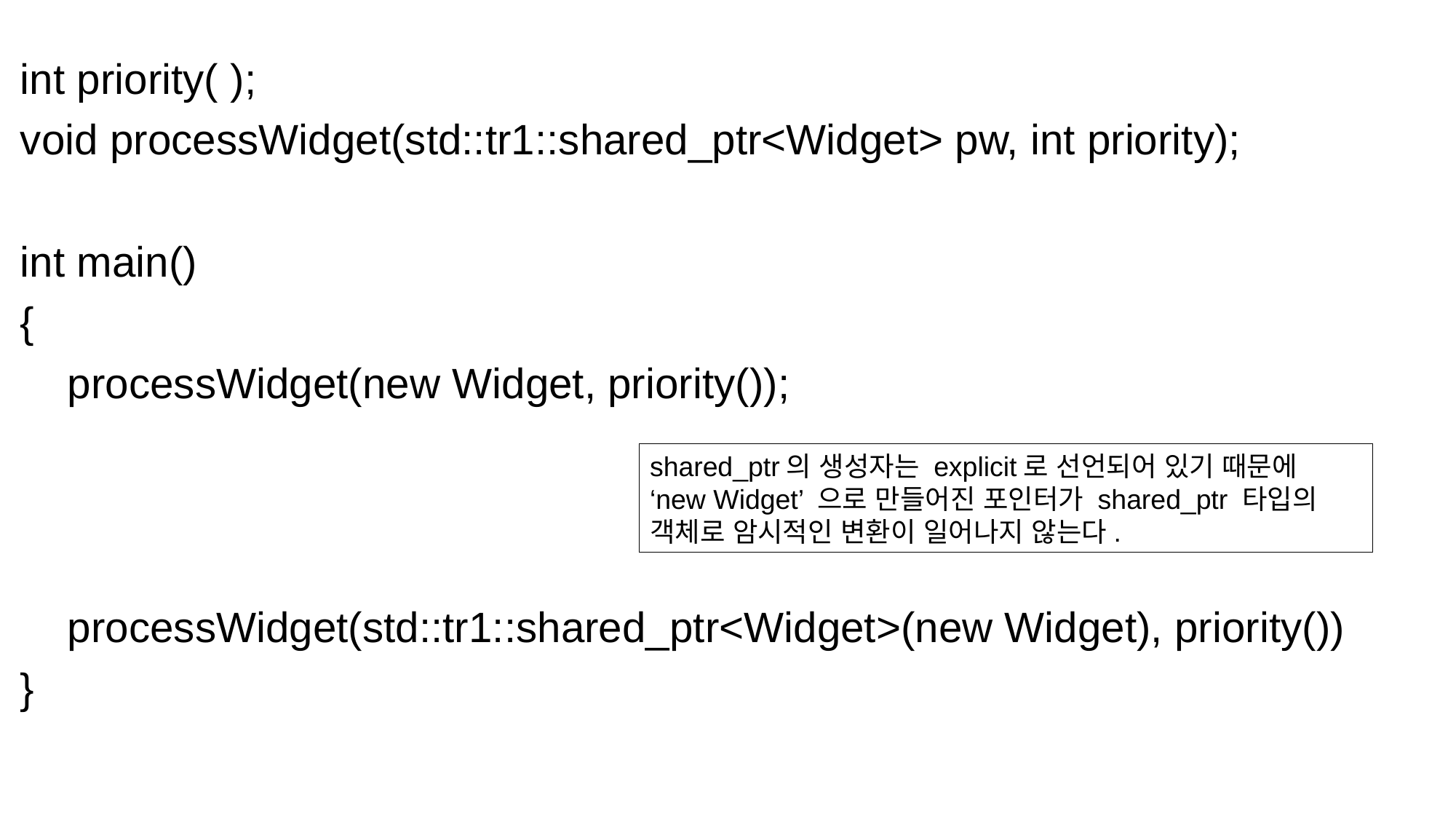

int priority( );
void processWidget(std::tr1::shared_ptr<Widget> pw, int priority);

int main()
{
    processWidget(new Widget, priority());

    processWidget(std::tr1::shared_ptr<Widget>(new Widget), priority())
}

shared_ptr의 생성자는 explicit로 선언되어 있기 때문에
‘new Widget’ 으로 만들어진 포인터가 shared_ptr 타입의 객체로 암시적인 변환이 일어나지 않는다.